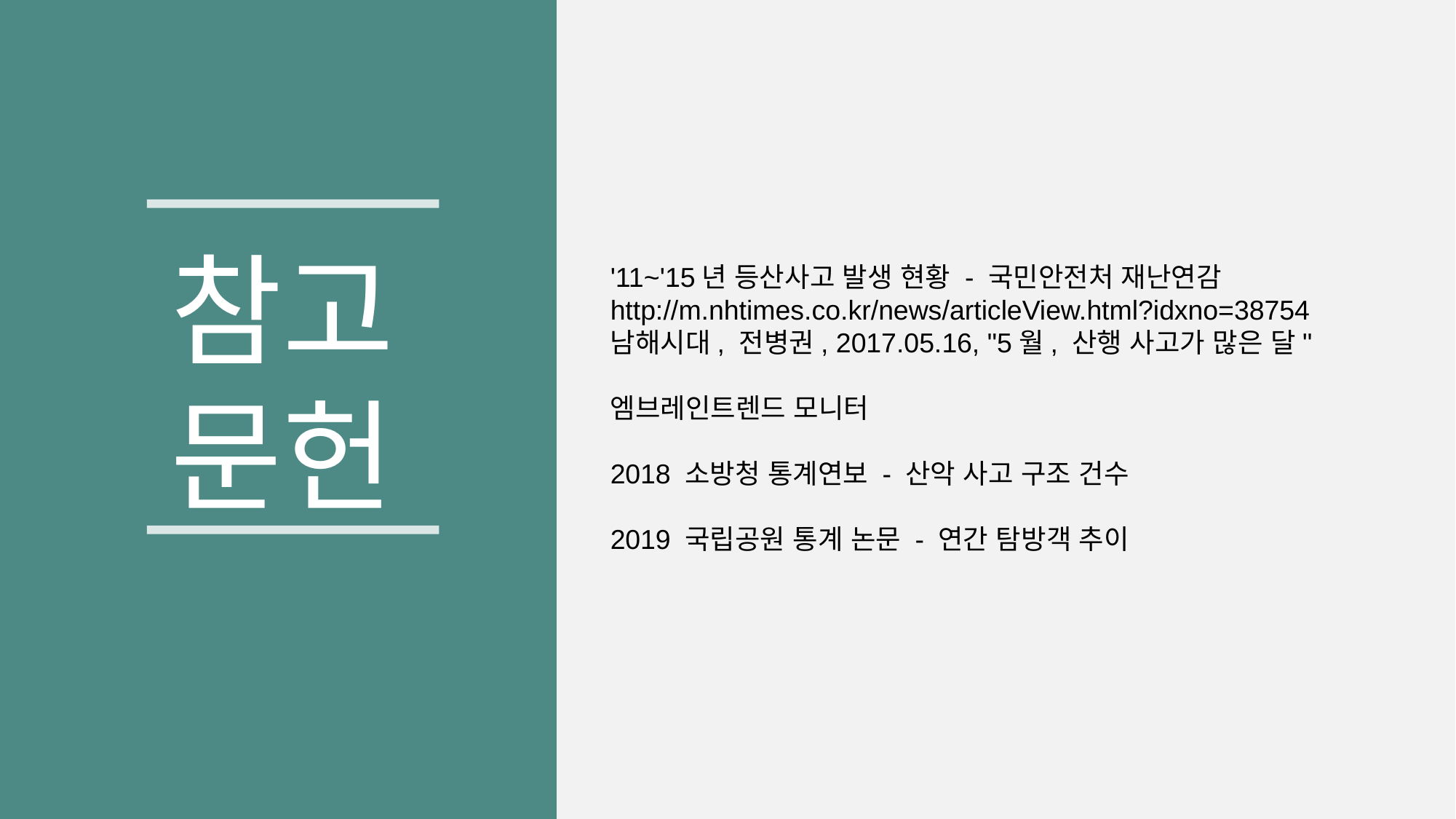

참고 문헌

'11~'15년 등산사고 발생 현황 - 국민안전처 재난연감
http://m.nhtimes.co.kr/news/articleView.html?idxno=38754
남해시대, 전병권, 2017.05.16, "5월, 산행 사고가 많은 달"

엠브레인트렌드 모니터

2018 소방청 통계연보 - 산악 사고 구조 건수

2019 국립공원 통계 논문 - 연간 탐방객 추이